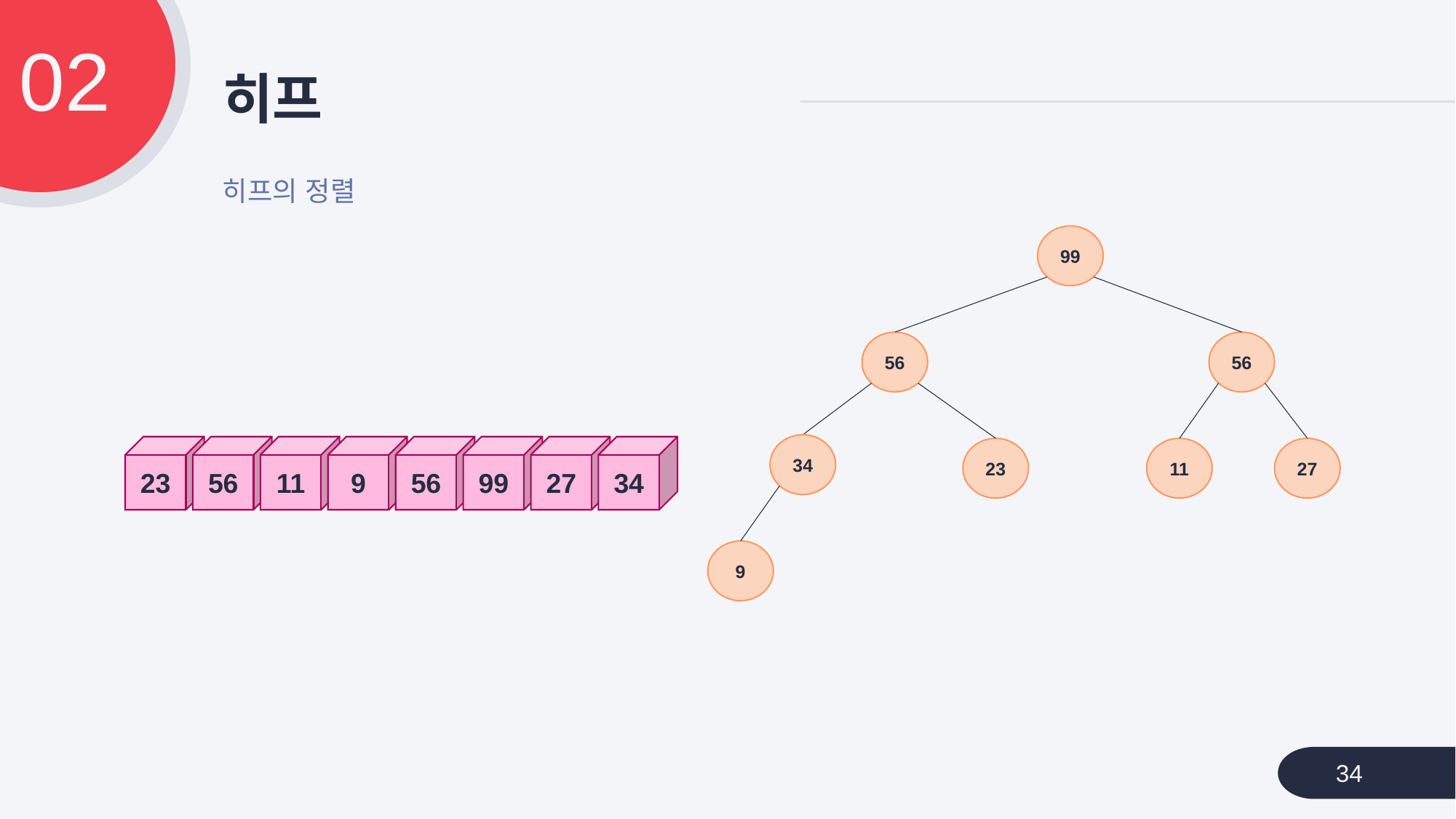

02
# 히프
히프의 정렬
99
56
56
34
23
56
11
9
56
99
27
34
23
27
11
9
34